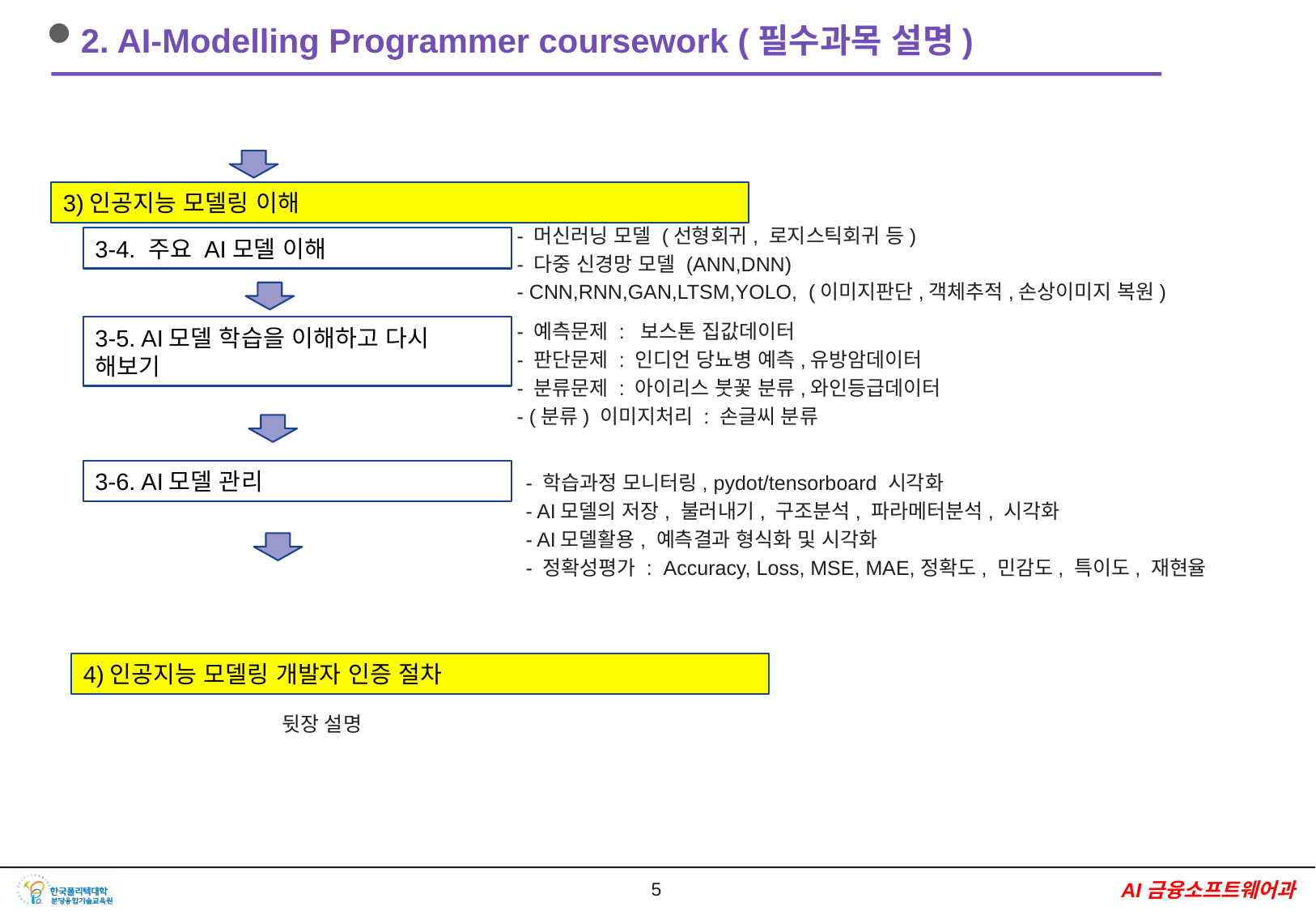

2. AI-Modelling Programmer coursework (필수과목 설명)

3)인공지능 모델링 이해
- 머신러닝 모델 (선형회귀, 로지스틱회귀 등)
- 다중 신경망 모델 (ANN,DNN)
- CNN,RNN,GAN,LTSM,YOLO,  (이미지판단,객체추적,손상이미지 복원)
3-4. 주요 AI모델 이해

- 예측문제 :  보스톤 집값데이터
- 판단문제 : 인디언 당뇨병 예측,유방암데이터
- 분류문제 : 아이리스 붓꽃 분류,와인등급데이터
- (분류) 이미지처리 : 손글씨 분류
3-5. AI모델 학습을 이해하고 다시 해보기

3-6. AI모델 관리
 - 학습과정 모니터링, pydot/tensorboard 시각화
 - AI모델의 저장, 불러내기, 구조분석, 파라메터분석, 시각화
 - AI모델활용, 예측결과 형식화 및 시각화
 - 정확성평가 :  Accuracy, Loss, MSE, MAE,정확도, 민감도, 특이도, 재현율

4)인공지능 모델링 개발자 인증 절차
뒷장 설명
5